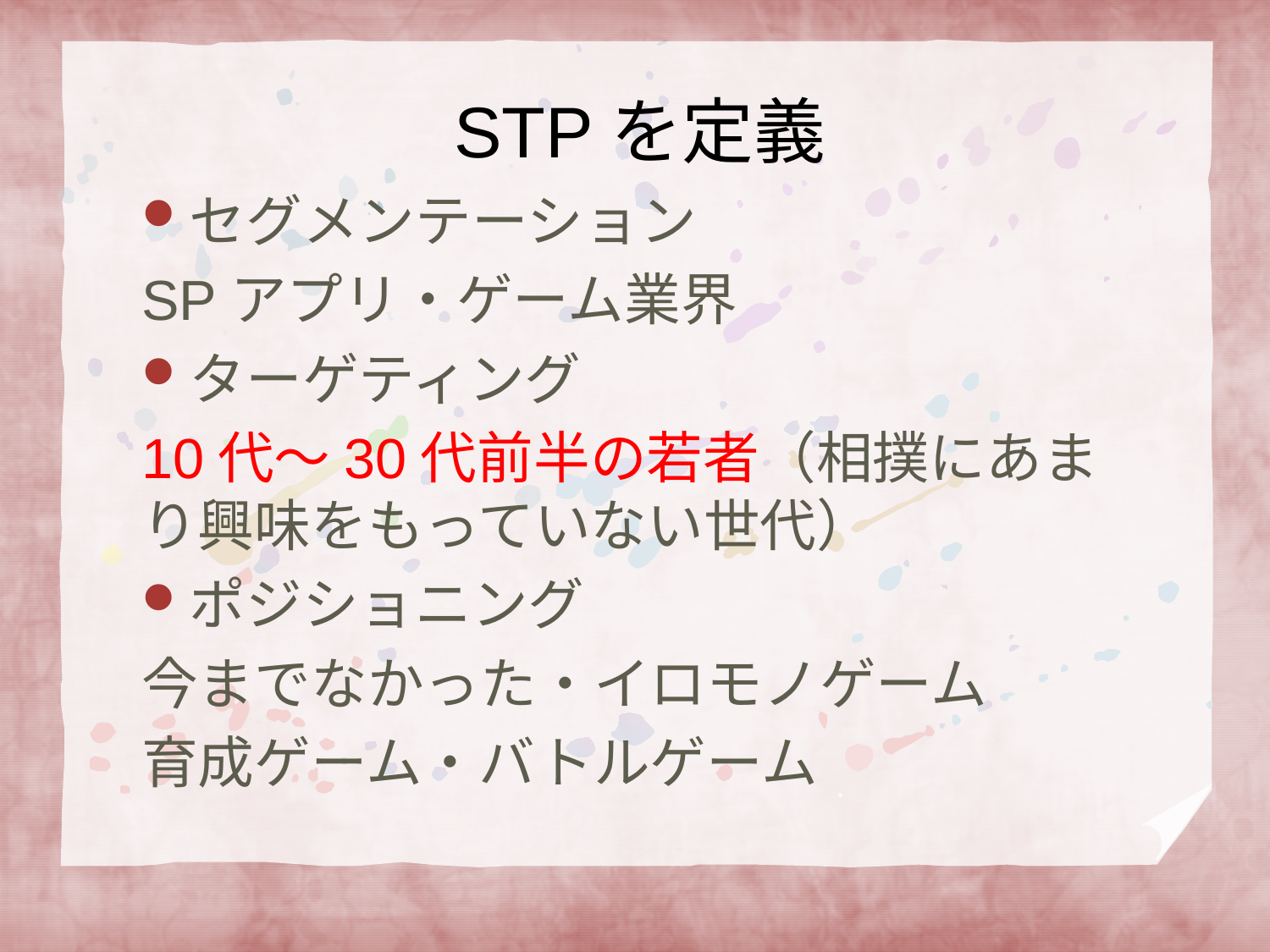

# STPを定義
セグメンテーション
SPアプリ・ゲーム業界
ターゲティング
10代～30代前半の若者（相撲にあまり興味をもっていない世代）
ポジショニング
今までなかった・イロモノゲーム
育成ゲーム・バトルゲーム